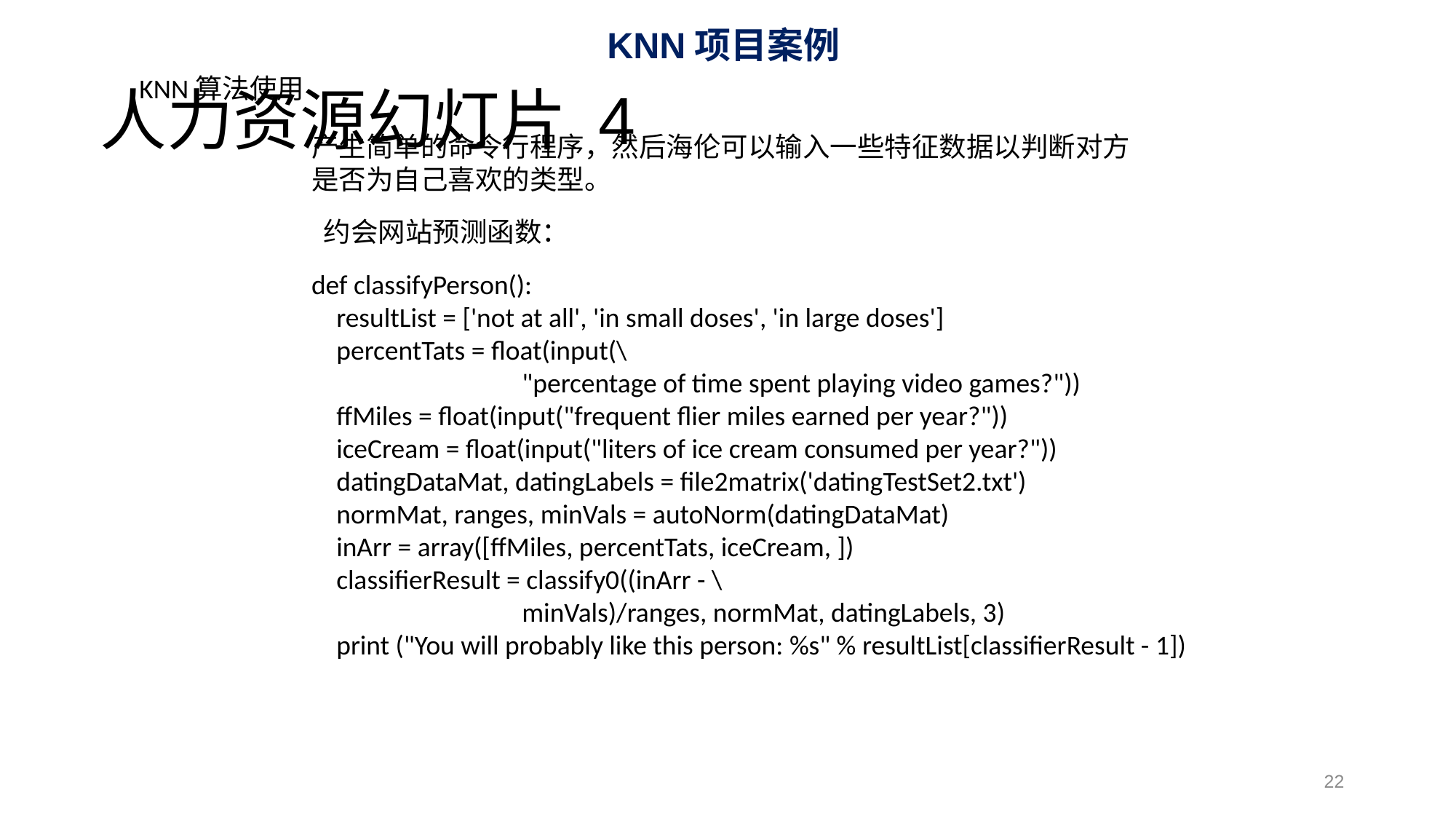

KNN项目案例
# 人力资源幻灯片 4
KNN算法使用
产生简单的命令行程序，然后海伦可以输入一些特征数据以判断对方是否为自己喜欢的类型。
约会网站预测函数：
def classifyPerson():
    resultList = ['not at all', 'in small doses', 'in large doses']
    percentTats = float(input(\
                                  "percentage of time spent playing video games?"))
    ffMiles = float(input("frequent flier miles earned per year?"))
    iceCream = float(input("liters of ice cream consumed per year?"))
    datingDataMat, datingLabels = file2matrix('datingTestSet2.txt')
    normMat, ranges, minVals = autoNorm(datingDataMat)
    inArr = array([ffMiles, percentTats, iceCream, ])
    classifierResult = classify0((inArr - \
                                  minVals)/ranges, normMat, datingLabels, 3)
    print ("You will probably like this person: %s" % resultList[classifierResult - 1])
22